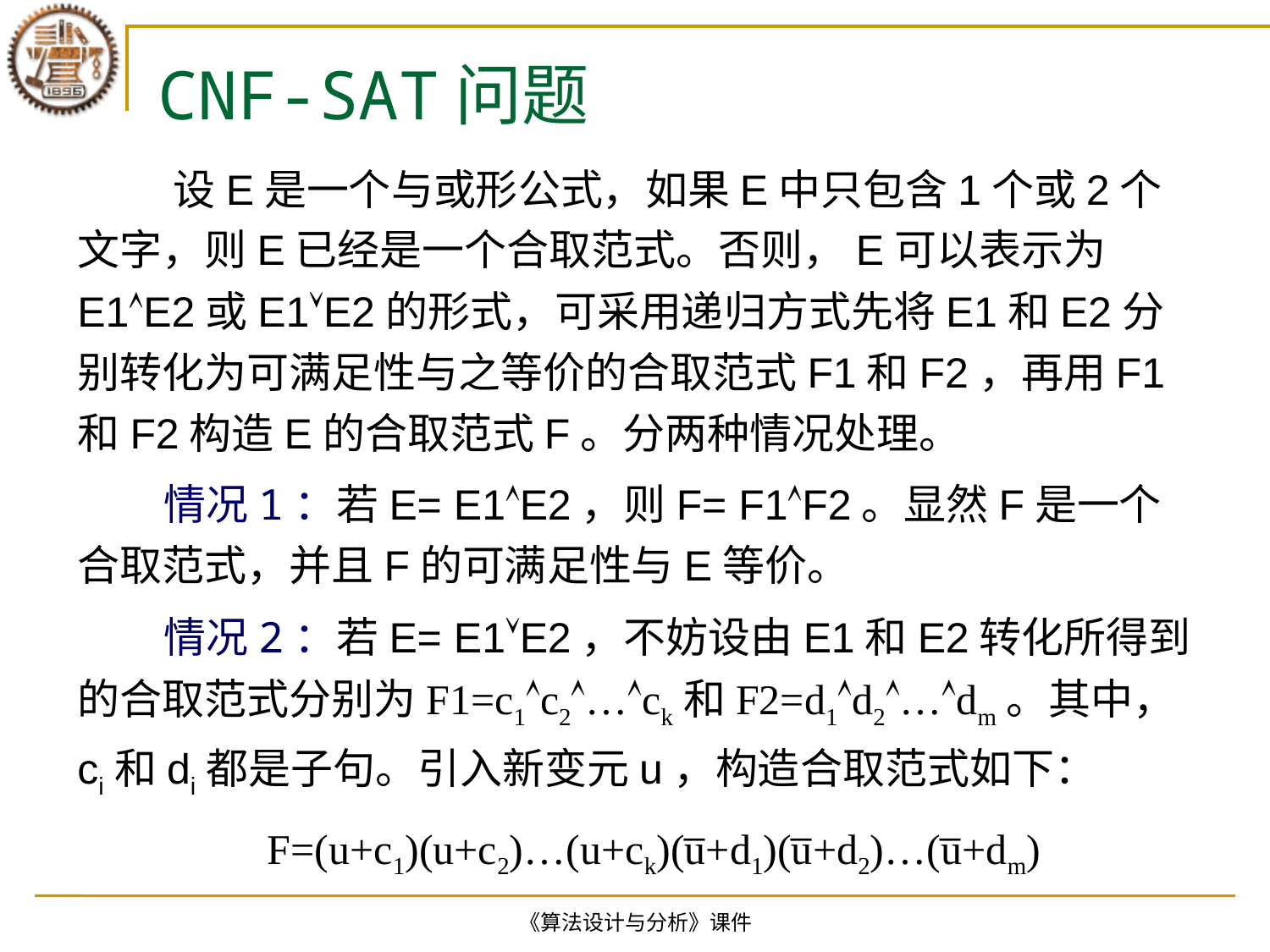

# CNF-SAT问题
         设E是一个与或形公式，如果E中只包含1个或2个文字，则E已经是一个合取范式。否则，E可以表示为E1∧E2或E1∨E2的形式，可采用递归方式先将E1和E2分别转化为可满足性与之等价的合取范式F1和F2，再用F1和F2构造E的合取范式F。分两种情况处理。
        情况1：若E= E1∧E2，则F= F1∧F2。显然F是一个合取范式，并且F的可满足性与E等价。
        情况2：若E= E1∨E2，不妨设由E1和E2转化所得到的合取范式分别为F1=c1∧c2∧…∧ck和F2=d1∧d2∧…∧dm。其中，ci和di都是子句。引入新变元u，构造合取范式如下：
                F=(u+c1)(u+c2)…(u+ck)(u̅+d1)(u̅+d2)…(u̅+dm)

《算法设计与分析》课件
47